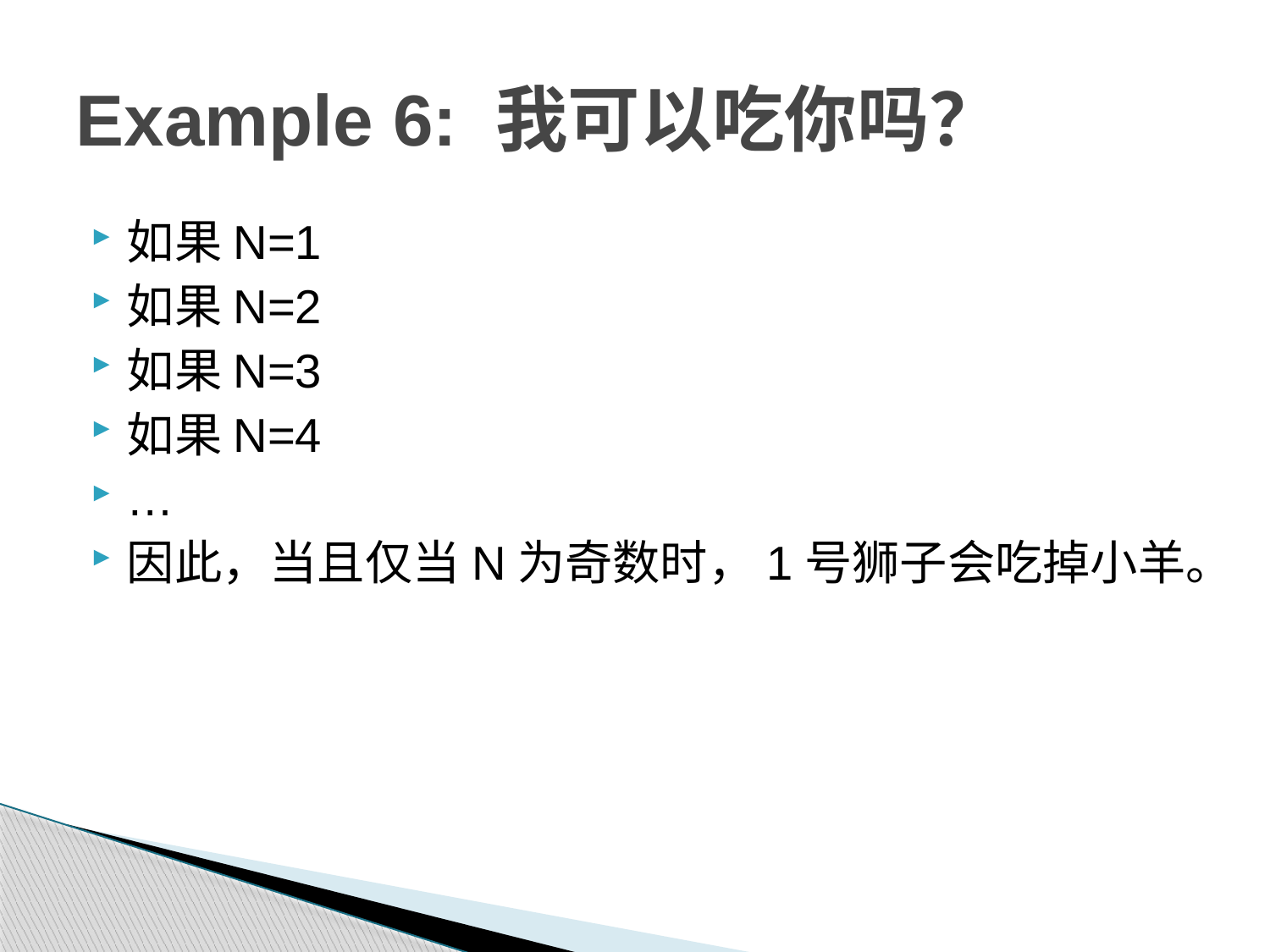

# Example 6: 我可以吃你吗？
如果N=1
如果N=2
如果N=3
如果N=4
…
因此，当且仅当N为奇数时，1号狮子会吃掉小羊。